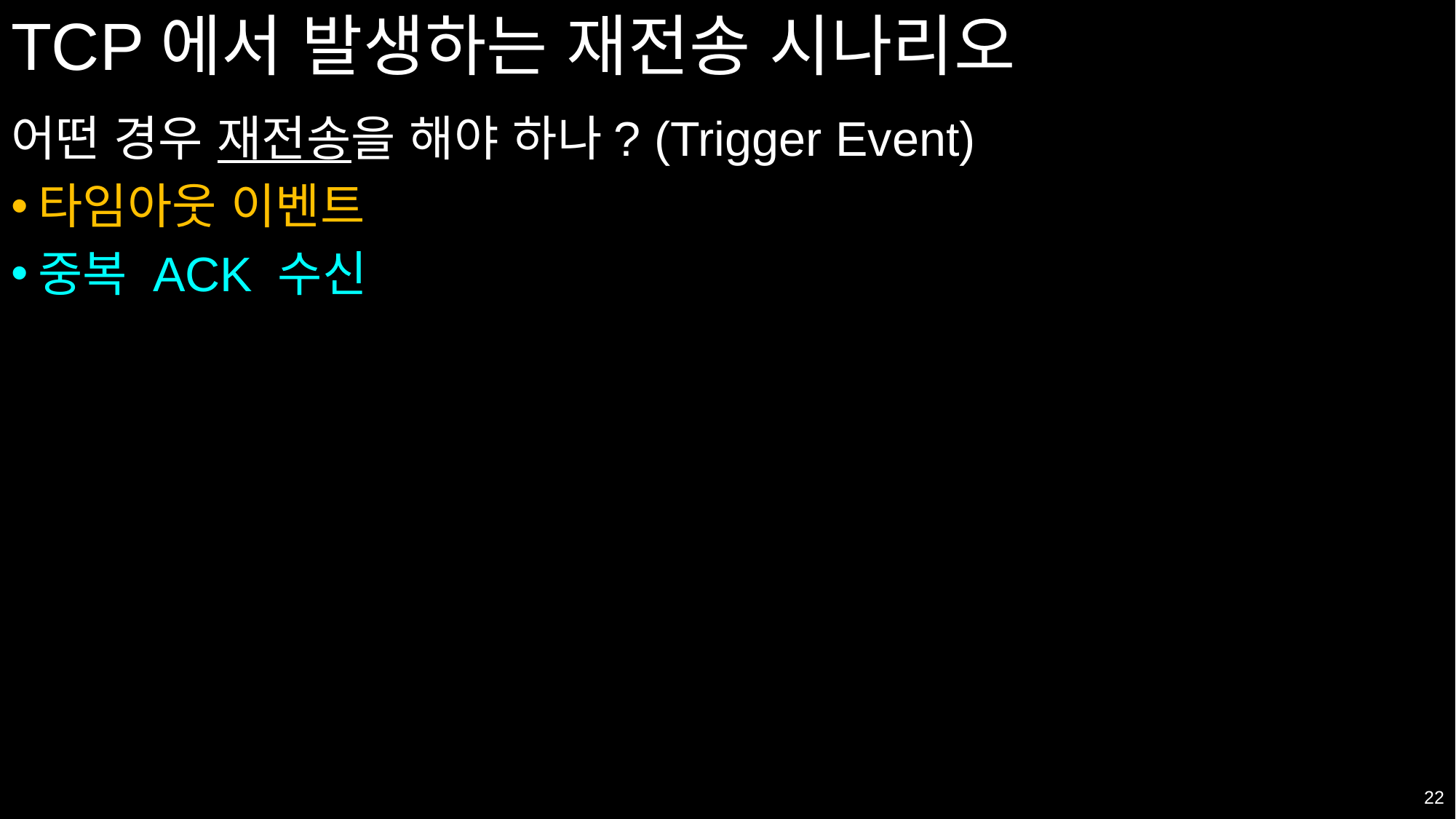

# TCP에서 발생하는 재전송 시나리오
어떤 경우 재전송을 해야 하나? (Trigger Event)
타임아웃 이벤트
중복 ACK 수신
22